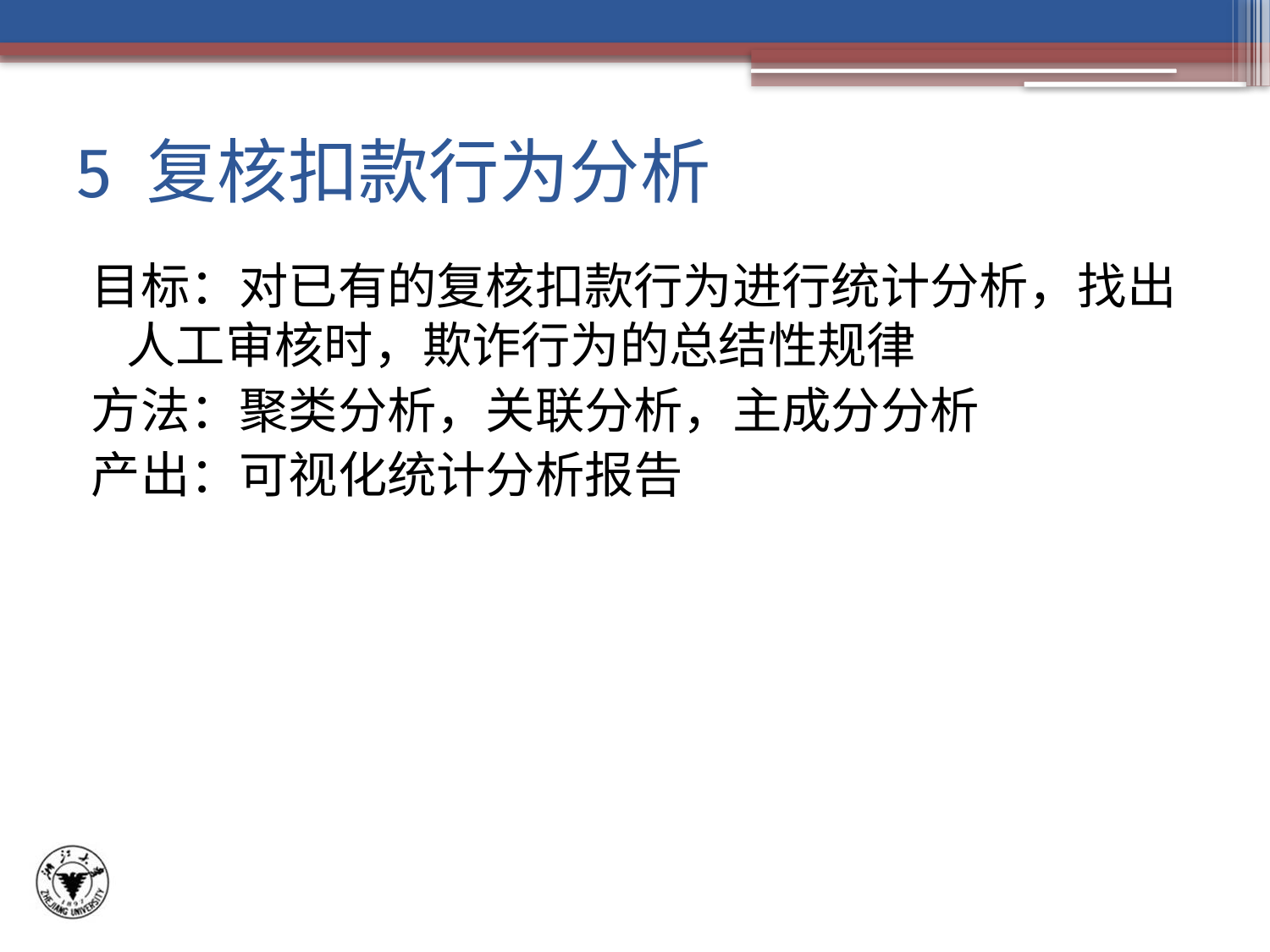

# 5 复核扣款行为分析
目标：对已有的复核扣款行为进行统计分析，找出人工审核时，欺诈行为的总结性规律
方法：聚类分析，关联分析，主成分分析
产出：可视化统计分析报告